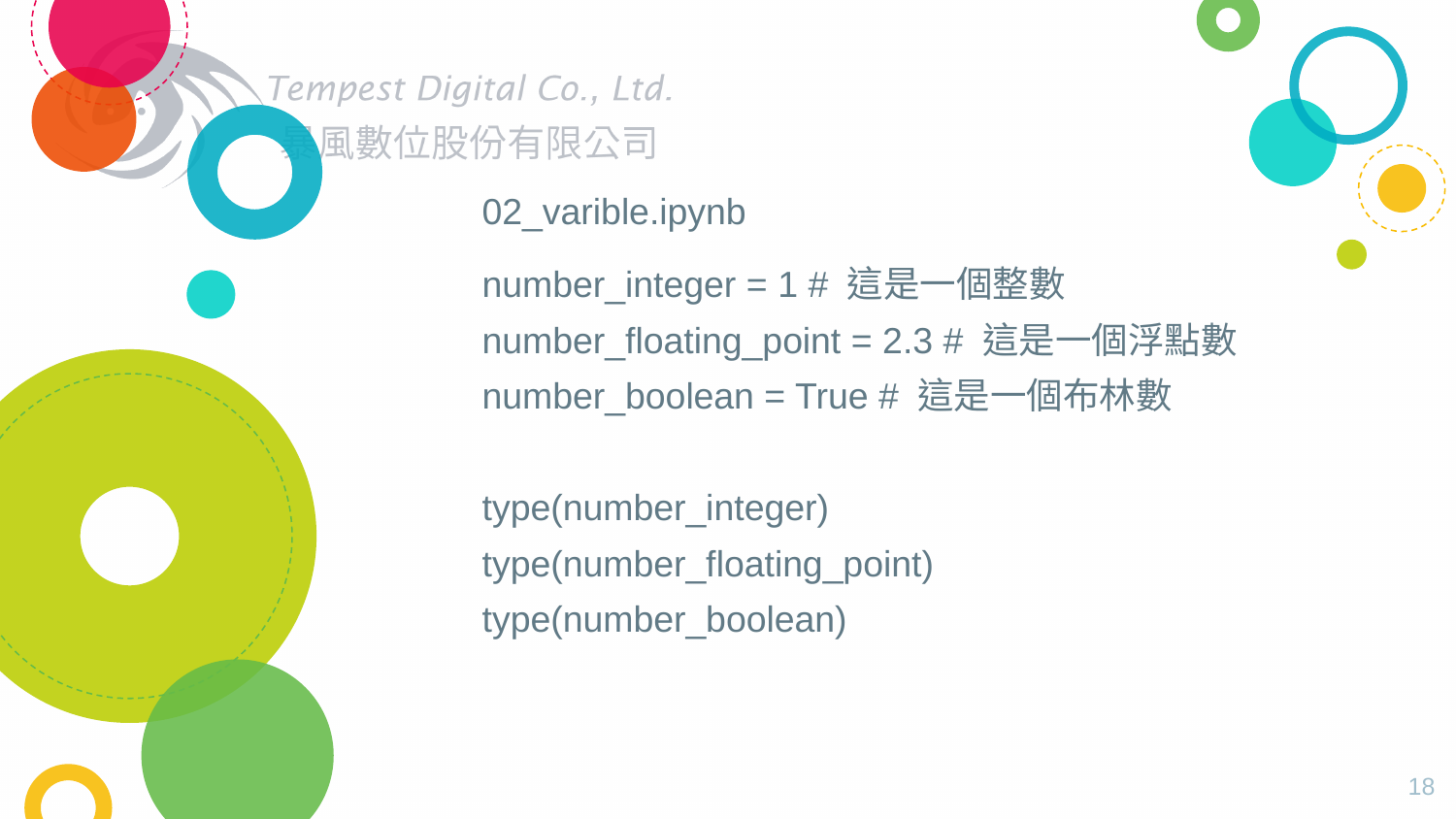

# 02_varible.ipynb
number_integer = 1 # 這是一個整數
number_floating_point = 2.3 # 這是一個浮點數
number_boolean = True # 這是一個布林數

type(number_integer)
type(number_floating_point)
type(number_boolean)
18